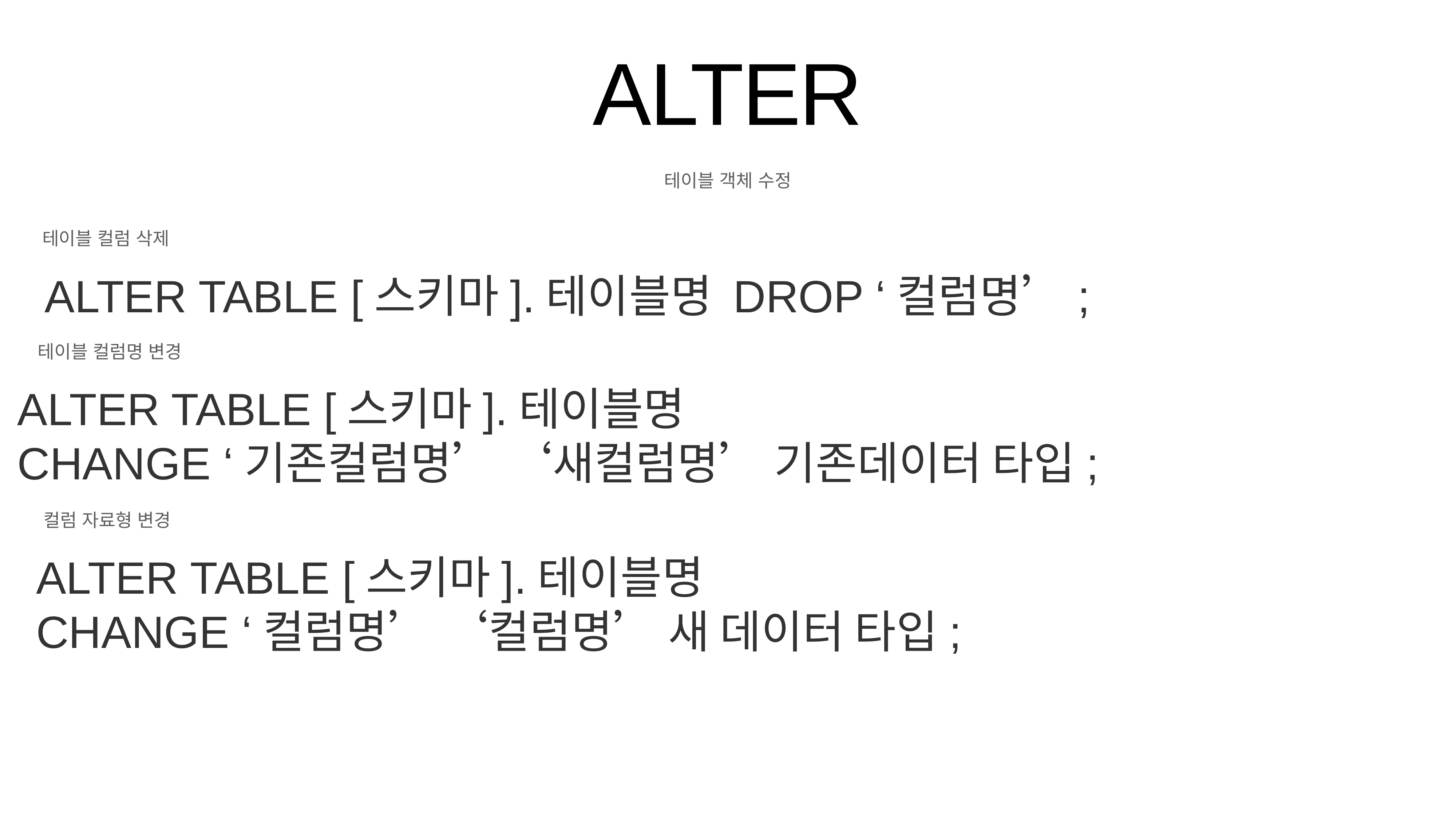

ALTER
테이블 객체 수정
테이블 컬럼 삭제
ALTER TABLE [스키마].테이블명 DROP ‘컬럼명’;
테이블 컬럼명 변경
ALTER TABLE [스키마].테이블명
CHANGE ‘기존컬럼명’ ‘새컬럼명’ 기존데이터 타입;
컬럼 자료형 변경
ALTER TABLE [스키마].테이블명
CHANGE ‘컬럼명’ ‘컬럼명’ 새 데이터 타입;